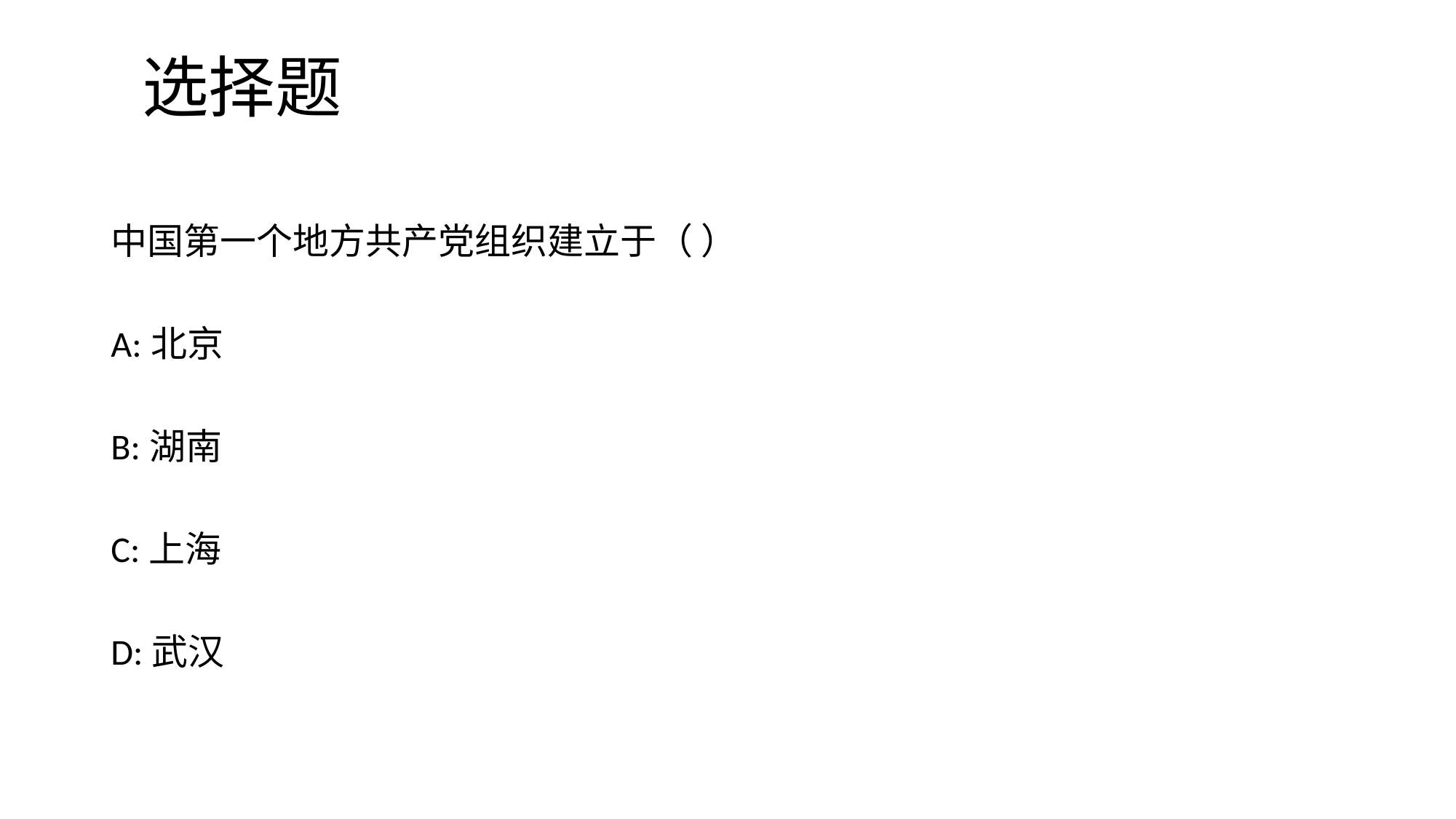

# 选择题
中国第一个地方共产党组织建立于（ ）
A:北京
B:湖南
C:上海
D:武汉